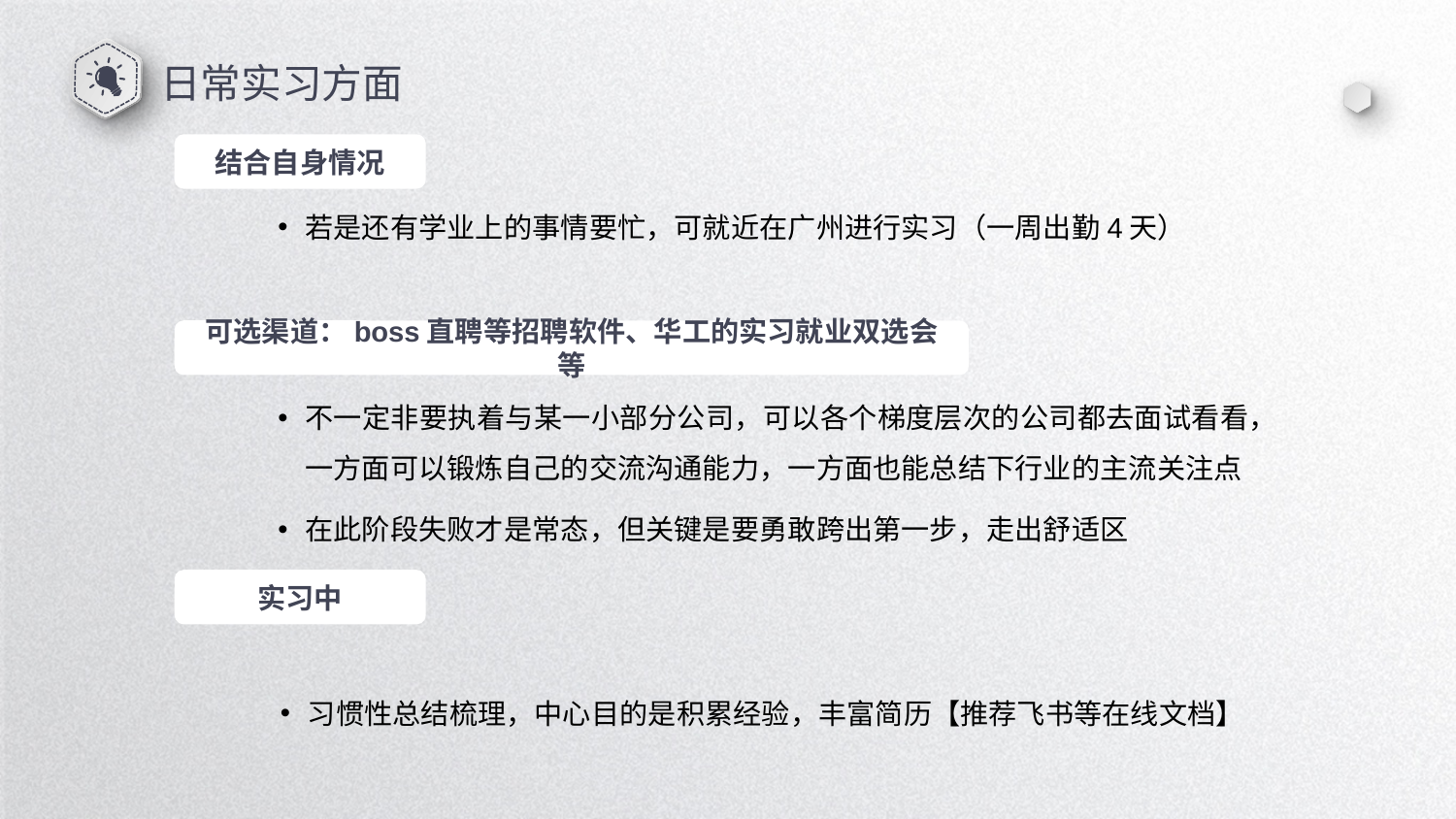

日常实习方面

结合自身情况
若是还有学业上的事情要忙，可就近在广州进行实习（一周出勤4天）
可选渠道：boss直聘等招聘软件、华工的实习就业双选会等
不一定非要执着与某一小部分公司，可以各个梯度层次的公司都去面试看看，一方面可以锻炼自己的交流沟通能力，一方面也能总结下行业的主流关注点
在此阶段失败才是常态，但关键是要勇敢跨出第一步，走出舒适区
实习中
习惯性总结梳理，中心目的是积累经验，丰富简历【推荐飞书等在线文档】